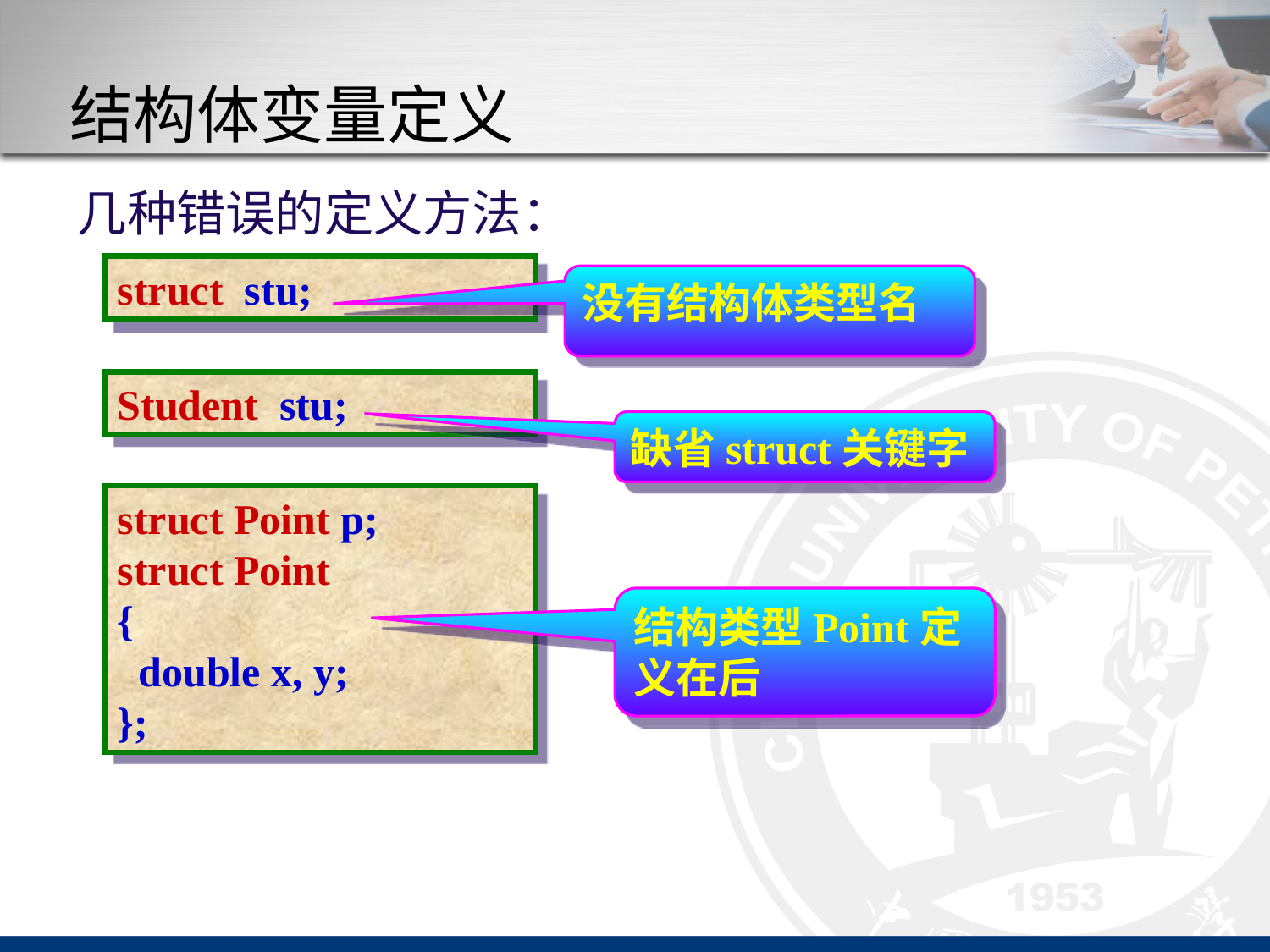

# 结构体变量定义
几种错误的定义方法：
struct  stu;
没有结构体类型名
Student  stu;
缺省struct关键字
struct Point p;
struct Point
{
  double x, y;
};
结构类型Point定义在后